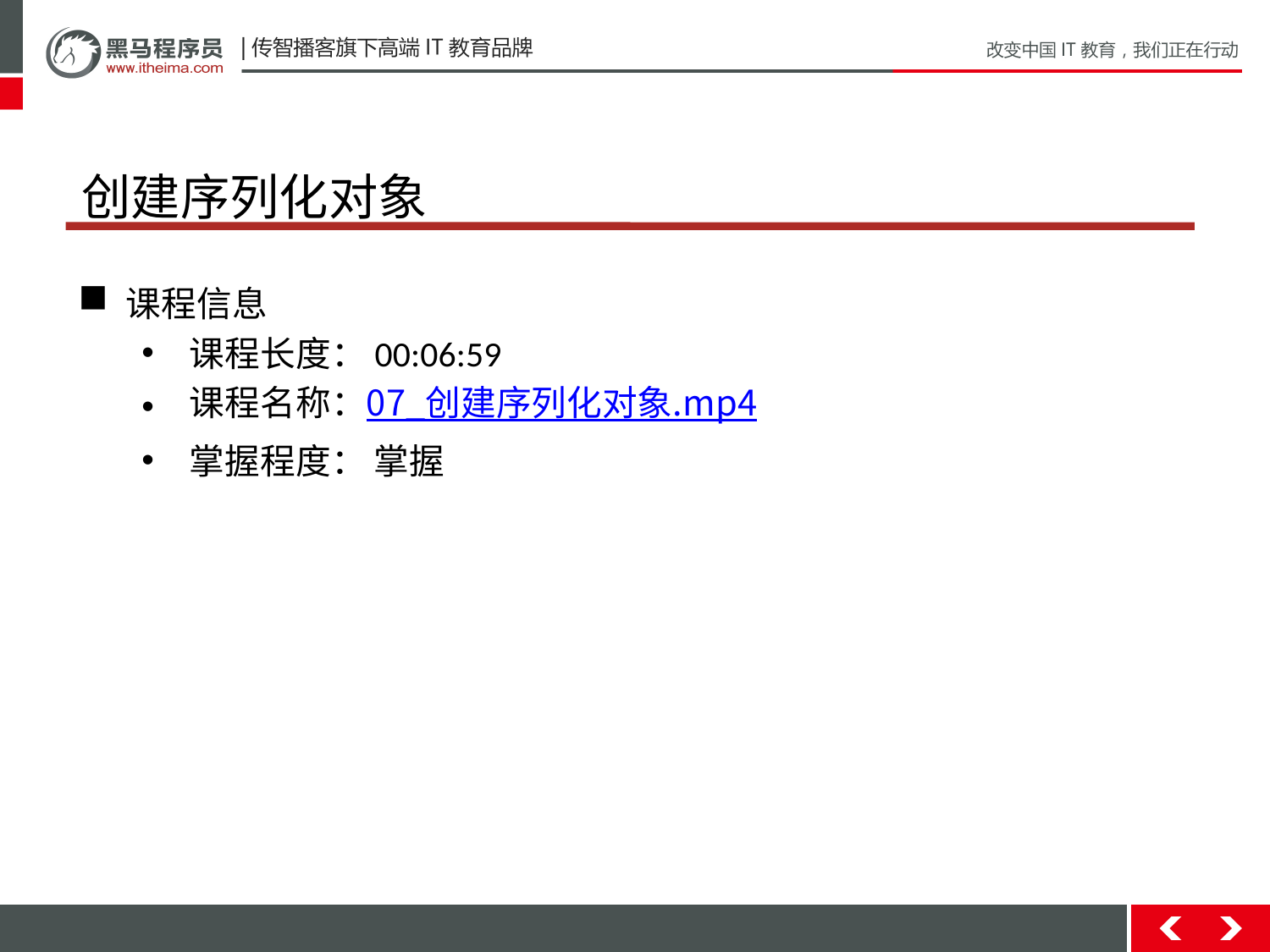

# 创建序列化对象

课程信息
课程长度：00:06:59
课程名称：07_创建序列化对象.mp4
掌握程度： 掌握